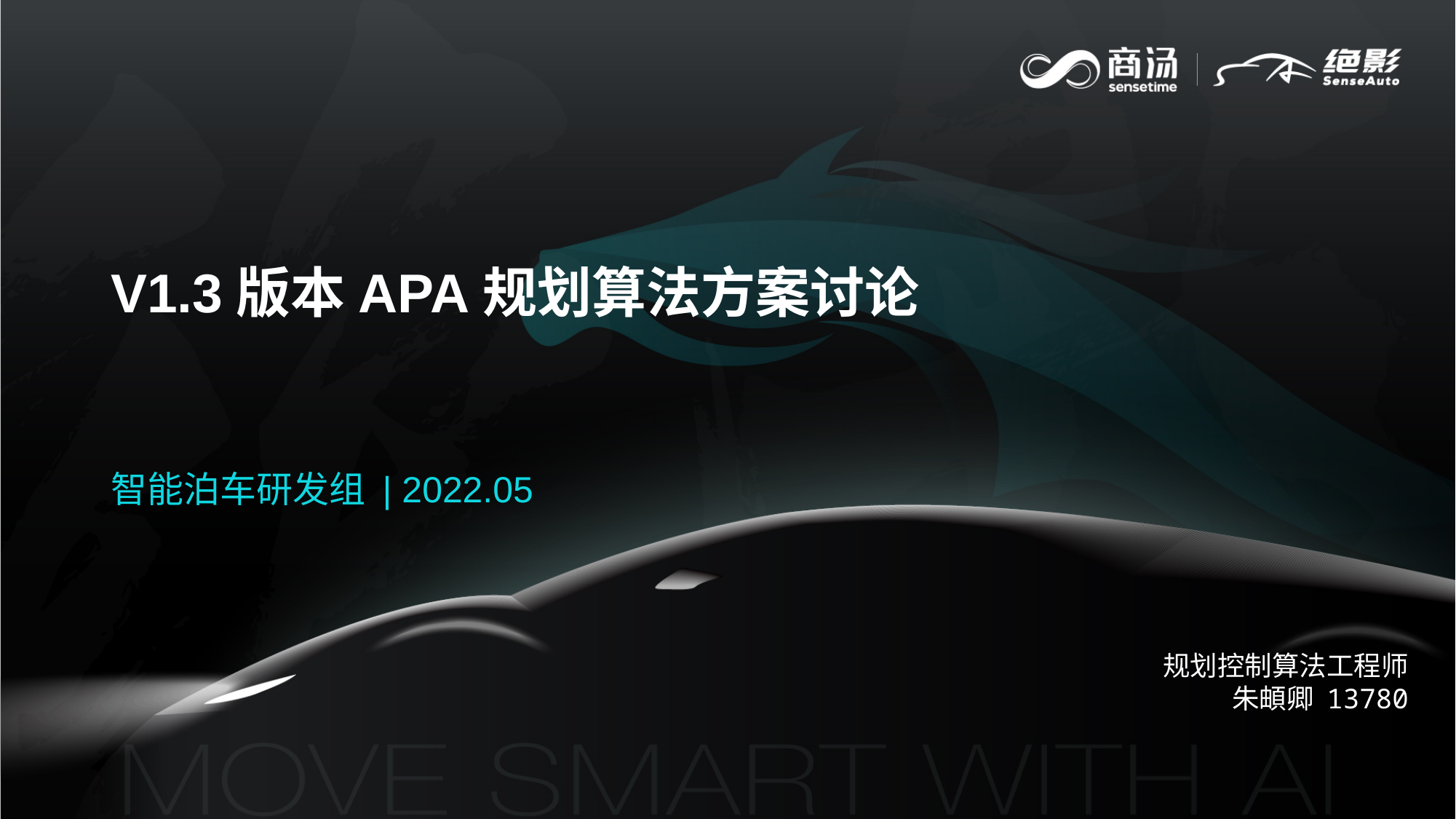

V1.3版本APA规划算法方案讨论
智能泊车研发组 | 2022.05
规划控制算法工程师
朱頔卿 13780
1